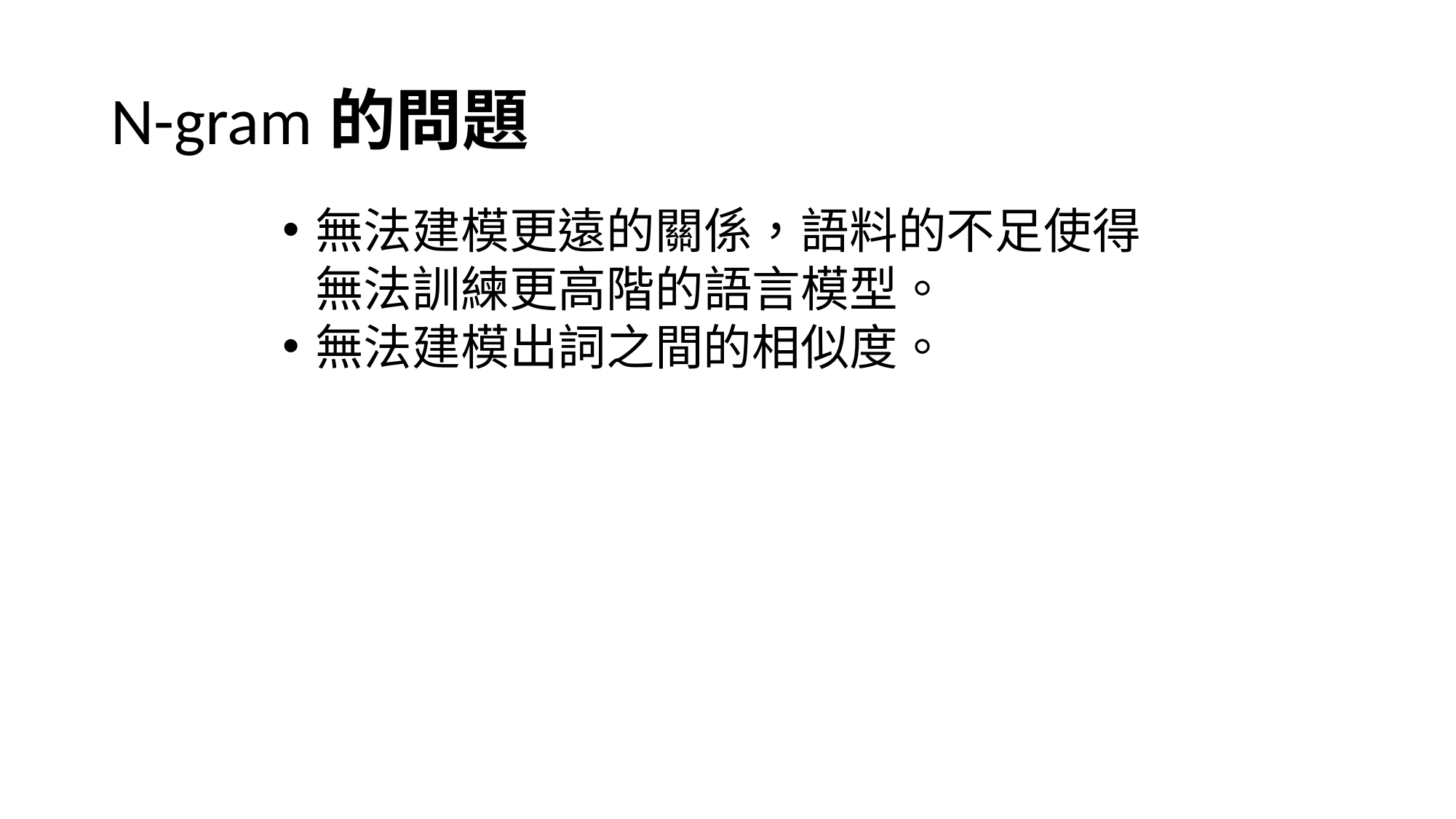

# N-gram的問題
無法建模更遠的關係，語料的不足使得無法訓練更高階的語言模型。
無法建模出詞之間的相似度。